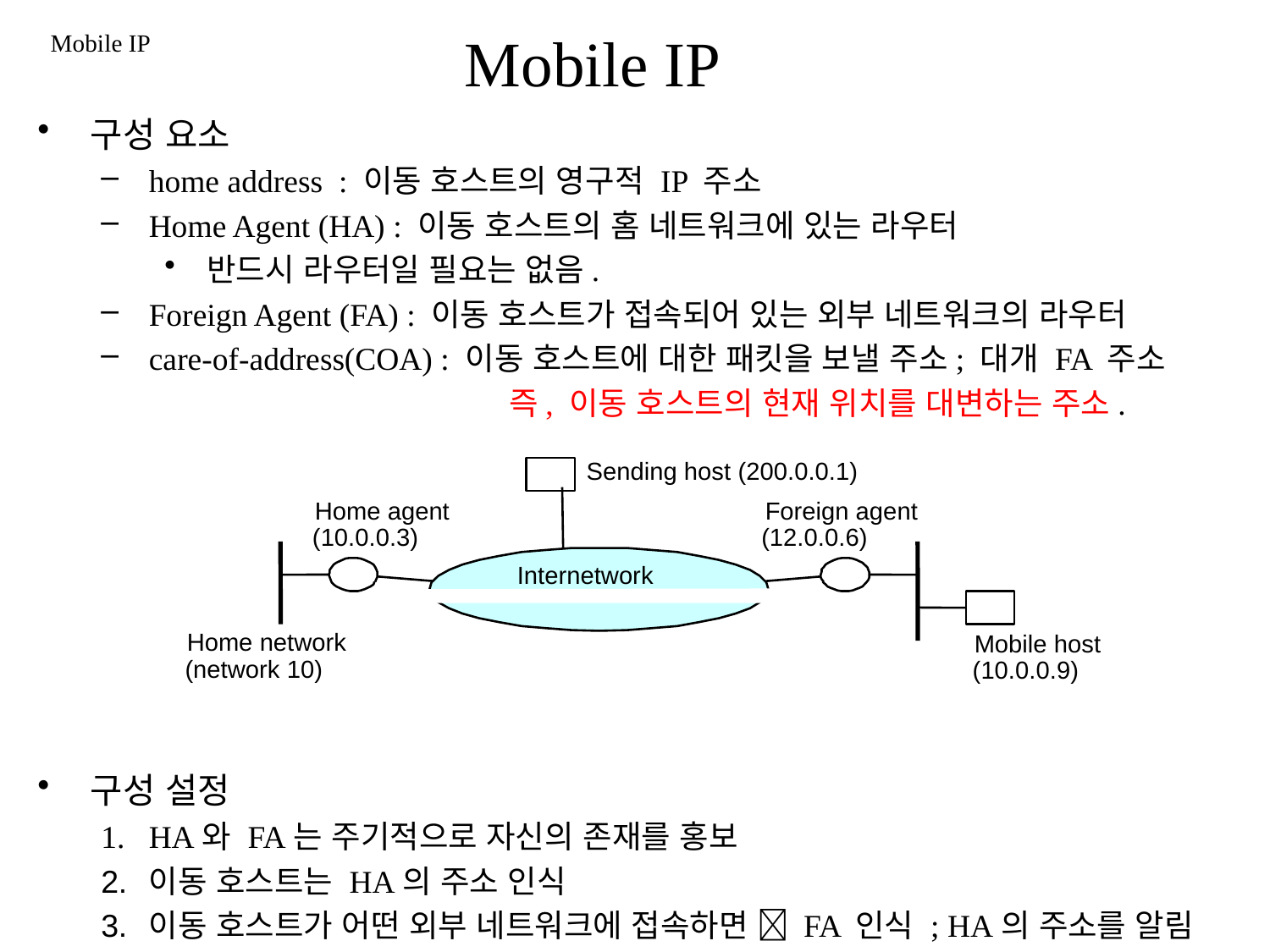

# Mobile IP
 Mobile IP
구성 요소
home address  : 이동 호스트의 영구적 IP 주소
Home Agent (HA) : 이동 호스트의 홈 네트워크에 있는 라우터
반드시 라우터일 필요는 없음.
Foreign Agent (FA) : 이동 호스트가 접속되어 있는 외부 네트워크의 라우터
care-of-address(COA) : 이동 호스트에 대한 패킷을 보낼 주소; 대개 FA 주소
                                             즉, 이동 호스트의 현재 위치를 대변하는 주소.

구성 설정
HA와 FA는 주기적으로 자신의 존재를 홍보
이동 호스트는 HA의 주소 인식
이동 호스트가 어떤 외부 네트워크에 접속하면 ⇒ FA 인식 ; HA의 주소를 알림
FA는 HA에게 care-of-address 통보
Sending host (200.0.0.1)

Home agent
Foreign agent
(10.0.0.3)
(12.0.0.6)

Internetwork

Home network
Mobile host
(network 10)
(10.0.0.9)